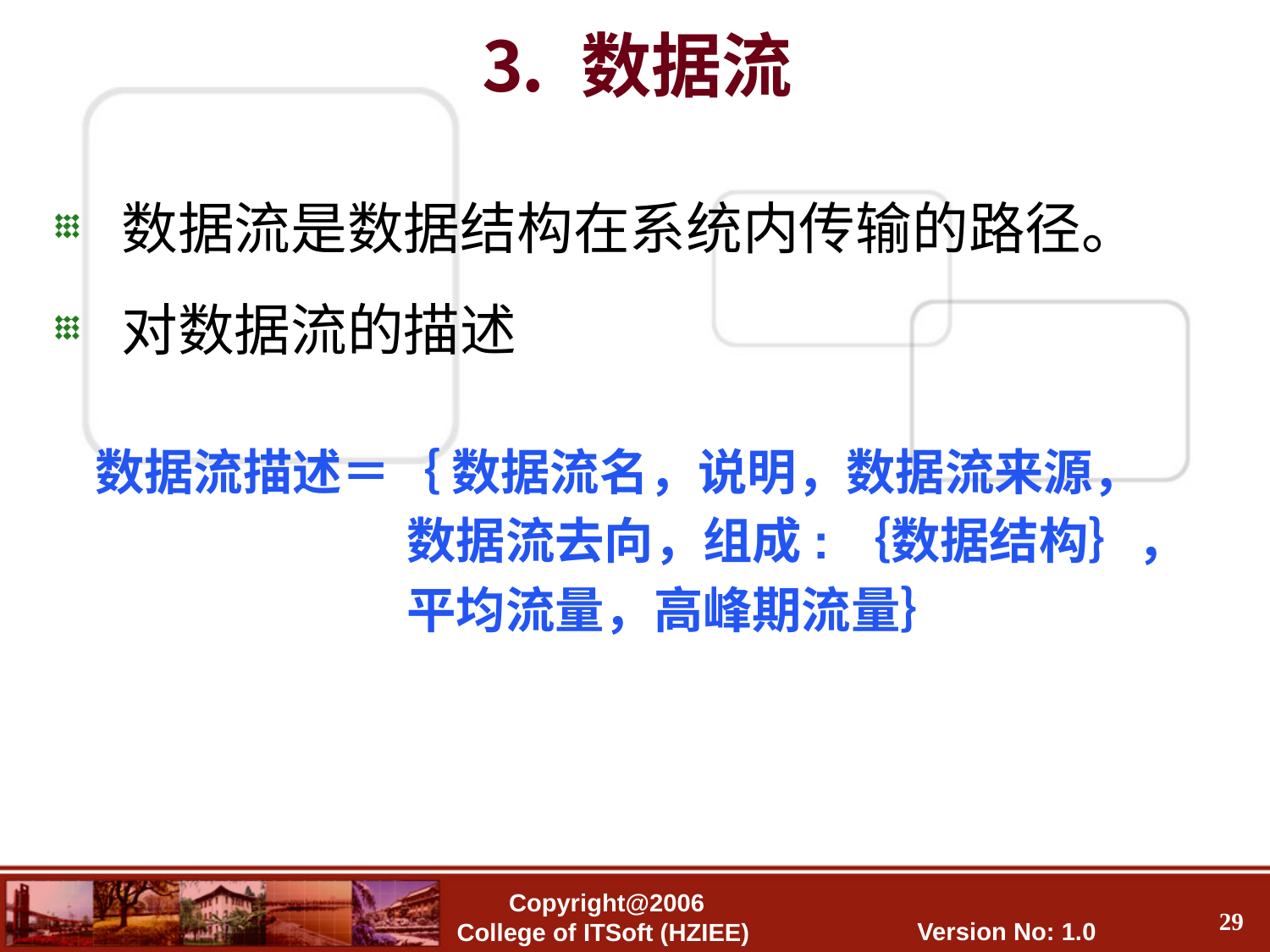

# ⒊ 数据流
 数据流是数据结构在系统内传输的路径。
 对数据流的描述

	数据流描述＝｛ 数据流名，说明，数据流来源，
                               数据流去向，组成:｛数据结构｝，
                               平均流量，高峰期流量｝